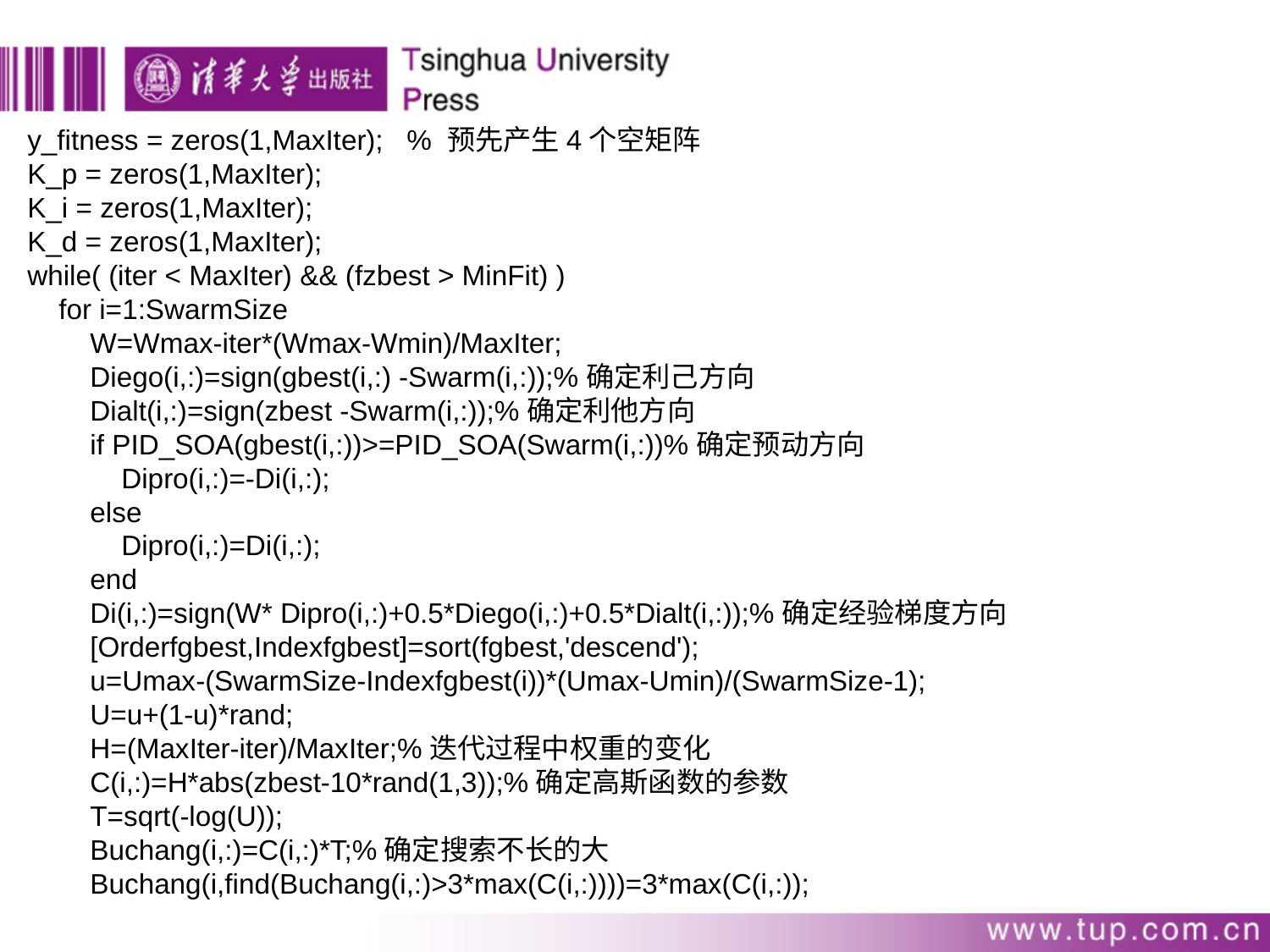

y_fitness = zeros(1,MaxIter);   % 预先产生4个空矩阵
K_p = zeros(1,MaxIter);
K_i = zeros(1,MaxIter);
K_d = zeros(1,MaxIter);
while( (iter < MaxIter) && (fzbest > MinFit) )
    for i=1:SwarmSize
        W=Wmax-iter*(Wmax-Wmin)/MaxIter;
        Diego(i,:)=sign(gbest(i,:) -Swarm(i,:));%确定利己方向
        Dialt(i,:)=sign(zbest -Swarm(i,:));%确定利他方向
        if PID_SOA(gbest(i,:))>=PID_SOA(Swarm(i,:))%确定预动方向
            Dipro(i,:)=-Di(i,:);
        else
            Dipro(i,:)=Di(i,:);
        end
        Di(i,:)=sign(W* Dipro(i,:)+0.5*Diego(i,:)+0.5*Dialt(i,:));%确定经验梯度方向
        [Orderfgbest,Indexfgbest]=sort(fgbest,'descend');
        u=Umax-(SwarmSize-Indexfgbest(i))*(Umax-Umin)/(SwarmSize-1);
        U=u+(1-u)*rand;
        H=(MaxIter-iter)/MaxIter;%迭代过程中权重的变化
        C(i,:)=H*abs(zbest-10*rand(1,3));%确定高斯函数的参数
        T=sqrt(-log(U));
        Buchang(i,:)=C(i,:)*T;%确定搜索不长的大
        Buchang(i,find(Buchang(i,:)>3*max(C(i,:))))=3*max(C(i,:));